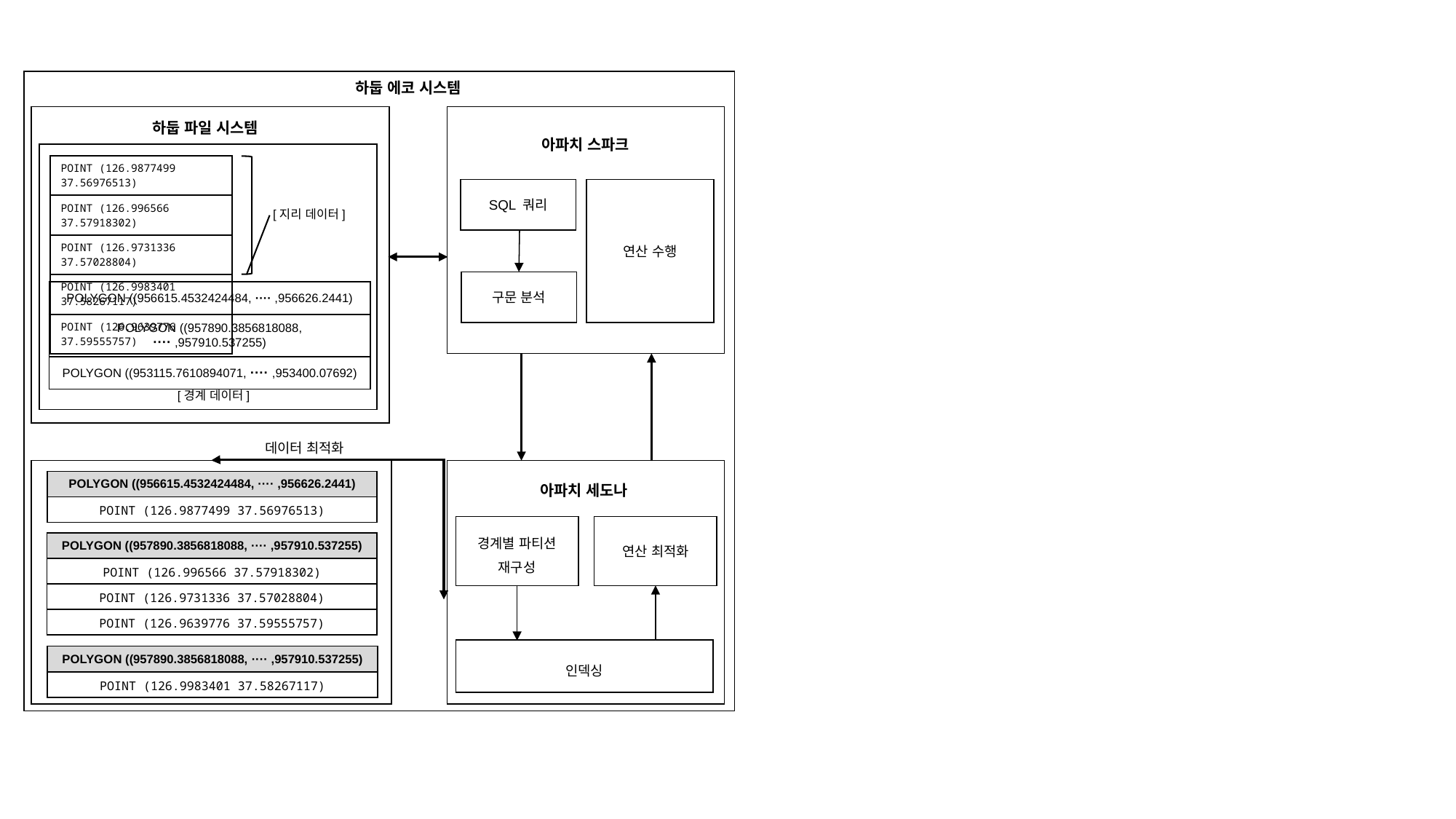

하둡 에코 시스템

하둡 파일 시스템

아파치 스파크

| POINT (126.9877499 37.56976513) |
| --- |
| POINT (126.996566 37.57918302) |
| POINT (126.9731336 37.57028804) |
| POINT (126.9983401 37.58267117) |
| POINT (126.9639776 37.59555757) |

SQL 쿼리
연산 수행
[지리 데이터]
구문 분석
| POLYGON ((956615.4532424484, ···· ,956626.2441) |
| --- |
| POLYGON ((957890.3856818088, ···· ,957910.537255) |
| POLYGON ((953115.7610894071, ···· ,953400.07692) |
[경계 데이터]
데이터 최적화

아파치 세도나
| POLYGON ((956615.4532424484, ···· ,956626.2441) |
| --- |
| POINT (126.9877499 37.56976513) |
경계별 파티션
재구성
연산 최적화
| POLYGON ((957890.3856818088, ···· ,957910.537255) |
| --- |
| POINT (126.996566 37.57918302) |
| POINT (126.9731336 37.57028804) |
| POINT (126.9639776 37.59555757) |
인덱싱
| POLYGON ((957890.3856818088, ···· ,957910.537255) |
| --- |
| POINT (126.9983401 37.58267117) |